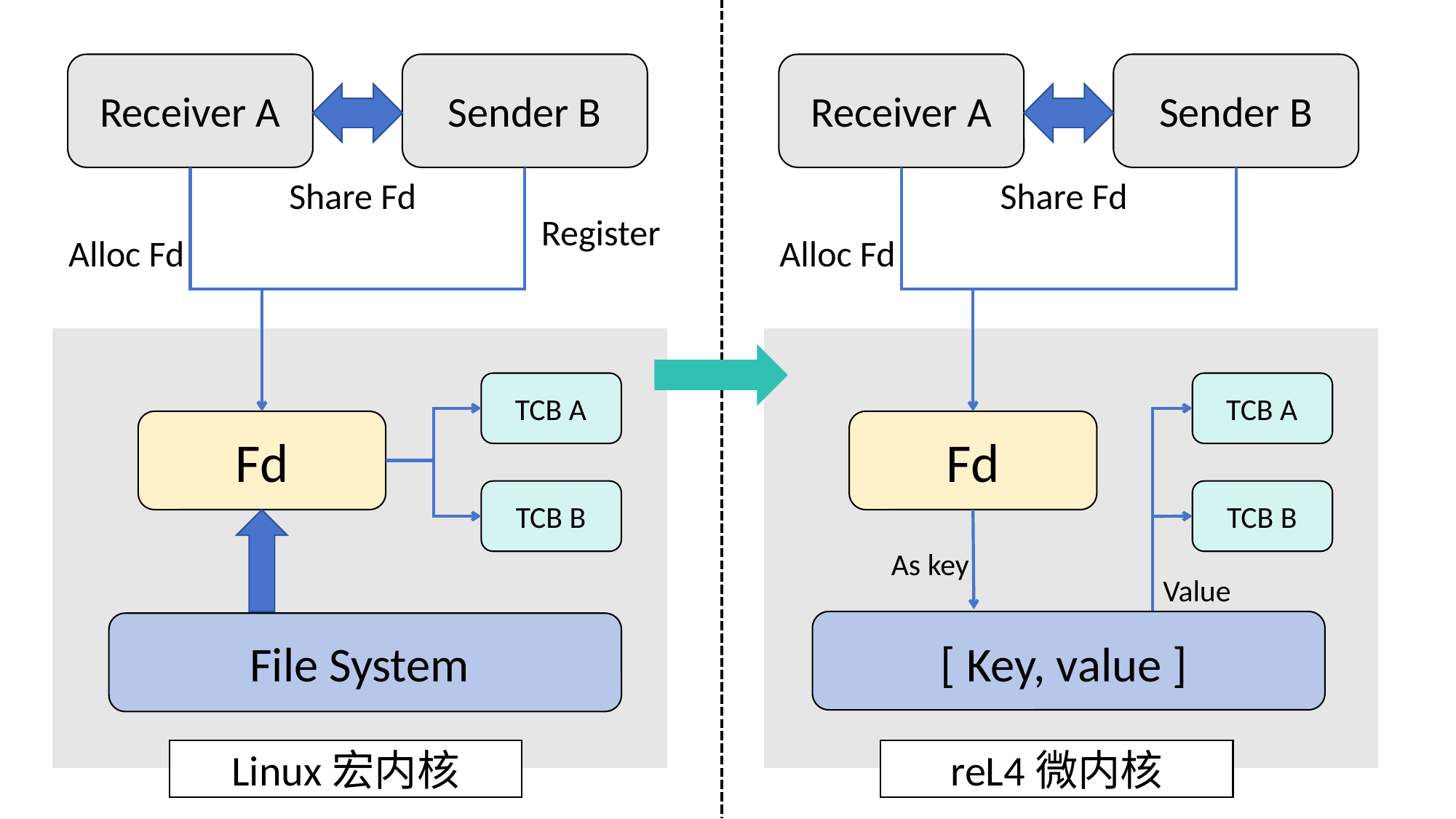

Receiver A
Sender B
Receiver A
Sender B

Share Fd
Share Fd
Register
Alloc Fd
Alloc Fd

TCB A
TCB A

Fd
Fd

TCB B
TCB B

As key
Value

File System
[ Key, value ]

Linux宏内核

reL4微内核